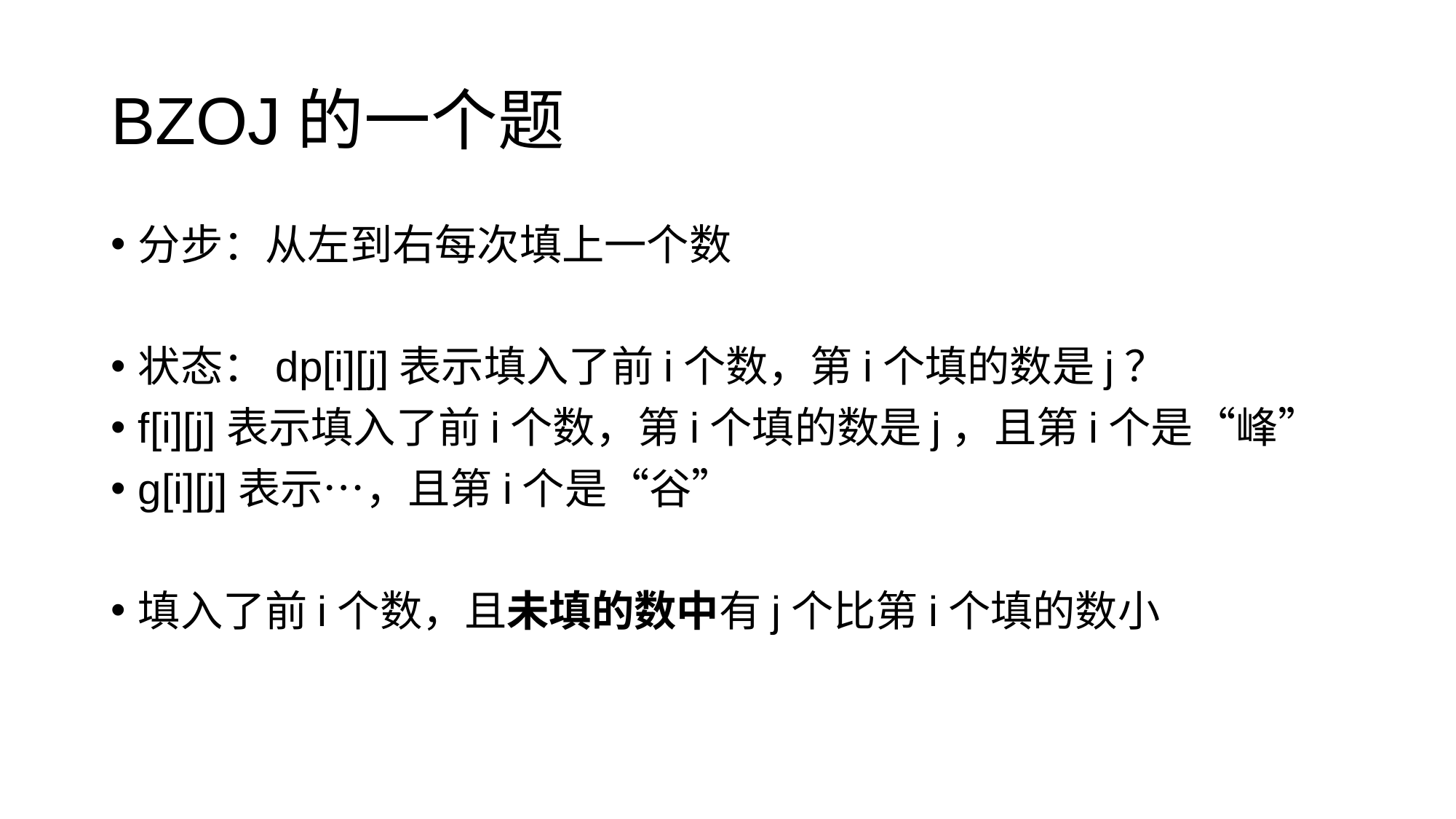

# BZOJ的一个题
分步：从左到右每次填上一个数

状态：dp[i][j]表示填入了前i个数，第i个填的数是j？
f[i][j]表示填入了前i个数，第i个填的数是j，且第i个是“峰”
g[i][j]表示…，且第i个是“谷”

填入了前i个数，且未填的数中有j个比第i个填的数小